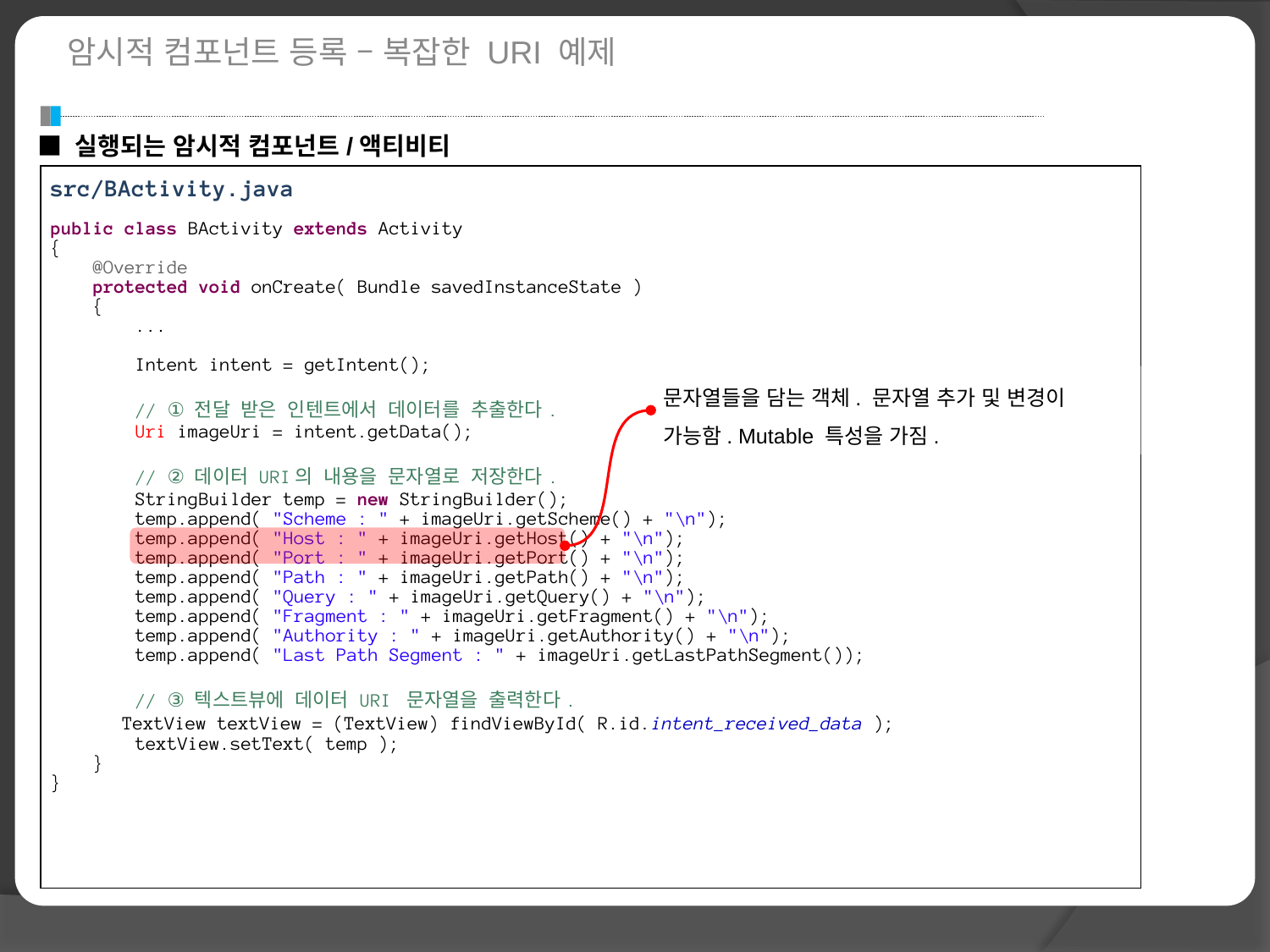

암시적 컴포넌트 등록 – 복잡한 URI 예제

■ 실행되는 암시적 컴포넌트/액티비티
| src/BActivity.java public class BActivity extends Activity { @Override protected void onCreate( Bundle savedInstanceState ) { ... Intent intent = getIntent(); // ① 전달 받은 인텐트에서 데이터를 추출한다. Uri imageUri = intent.getData(); // ② 데이터 URI의 내용을 문자열로 저장한다. StringBuilder temp = new StringBuilder(); temp.append( "Scheme : " + imageUri.getScheme() + "\n"); temp.append( "Host : " + imageUri.getHost() + "\n"); temp.append( "Port : " + imageUri.getPort() + "\n"); temp.append( "Path : " + imageUri.getPath() + "\n"); temp.append( "Query : " + imageUri.getQuery() + "\n"); temp.append( "Fragment : " + imageUri.getFragment() + "\n"); temp.append( "Authority : " + imageUri.getAuthority() + "\n"); temp.append( "Last Path Segment : " + imageUri.getLastPathSegment()); // ③ 텍스트뷰에 데이터 URI 문자열을 출력한다. TextView textView = (TextView) findViewById( R.id.intent\_received\_data ); textView.setText( temp ); } } |
| --- |
문자열들을 담는 객체. 문자열 추가 및 변경이 가능함. Mutable 특성을 가짐.